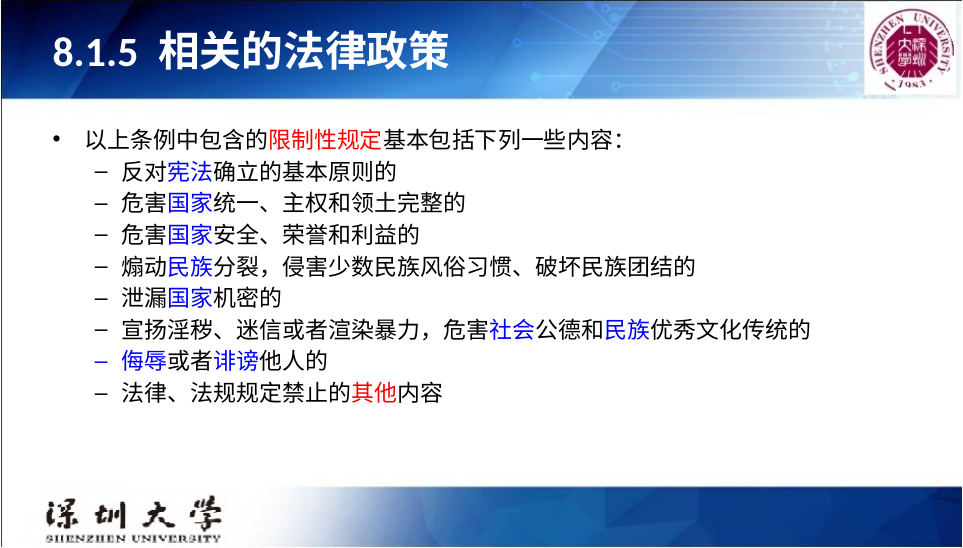

# 8.1.5 相关的法律政策
以上条例中包含的限制性规定基本包括下列一些内容：
反对宪法确立的基本原则的
危害国家统一、主权和领土完整的
危害国家安全、荣誉和利益的
煽动民族分裂，侵害少数民族风俗习惯、破坏民族团结的
泄漏国家机密的
宣扬淫秽、迷信或者渲染暴力，危害社会公德和民族优秀文化传统的
侮辱或者诽谤他人的
法律、法规规定禁止的其他内容
298